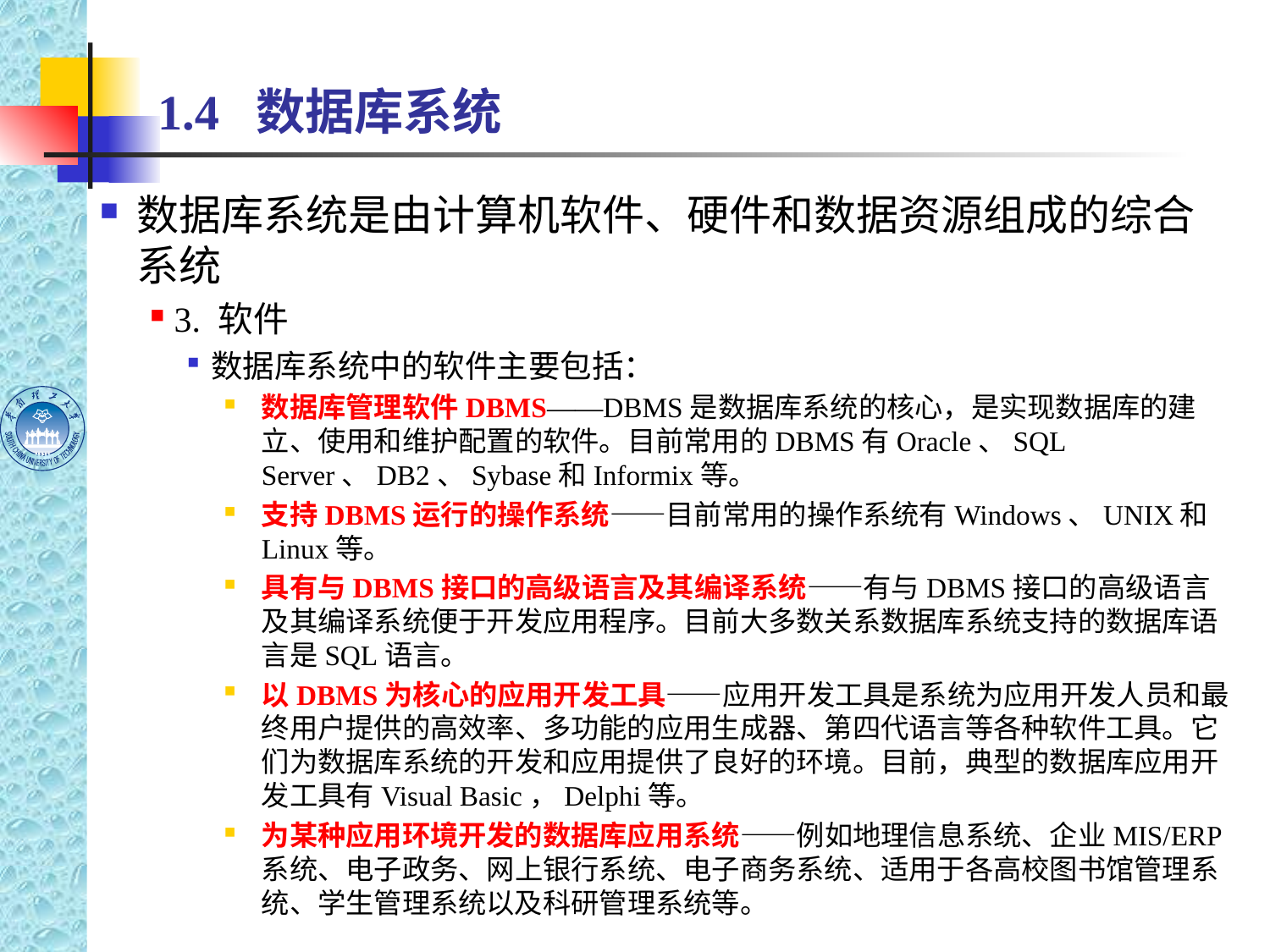

# 1.4  数据库系统
数据库系统是由计算机软件、硬件和数据资源组成的综合系统
3. 软件
数据库系统中的软件主要包括：
数据库管理软件DBMS——DBMS是数据库系统的核心，是实现数据库的建立、使用和维护配置的软件。目前常用的DBMS有Oracle、SQL Server、DB2、Sybase和Informix等。
支持DBMS运行的操作系统——目前常用的操作系统有Windows、UNIX和Linux等。
具有与DBMS接口的高级语言及其编译系统——有与DBMS接口的高级语言及其编译系统便于开发应用程序。目前大多数关系数据库系统支持的数据库语言是SQL语言。
以DBMS为核心的应用开发工具——应用开发工具是系统为应用开发人员和最终用户提供的高效率、多功能的应用生成器、第四代语言等各种软件工具。它们为数据库系统的开发和应用提供了良好的环境。目前，典型的数据库应用开发工具有Visual Basic，Delphi等。
为某种应用环境开发的数据库应用系统——例如地理信息系统、企业MIS/ERP系统、电子政务、网上银行系统、电子商务系统、适用于各高校图书馆管理系统、学生管理系统以及科研管理系统等。